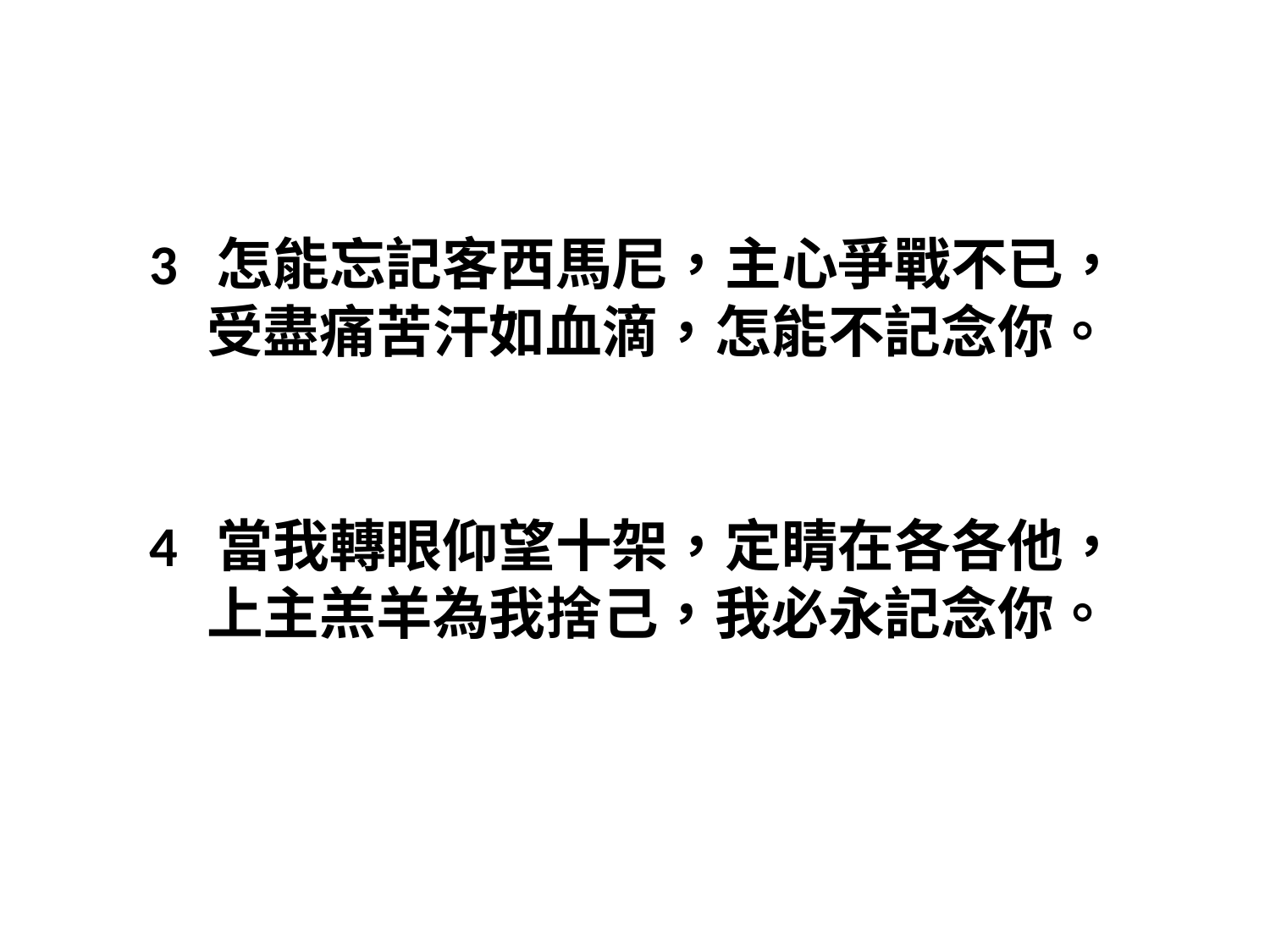

#
3  怎能忘記客西馬尼，主心爭戰不已，
受盡痛苦汗如血滴，怎能不記念你。
4  當我轉眼仰望十架，定睛在各各他，
上主羔羊為我捨己，我必永記念你。